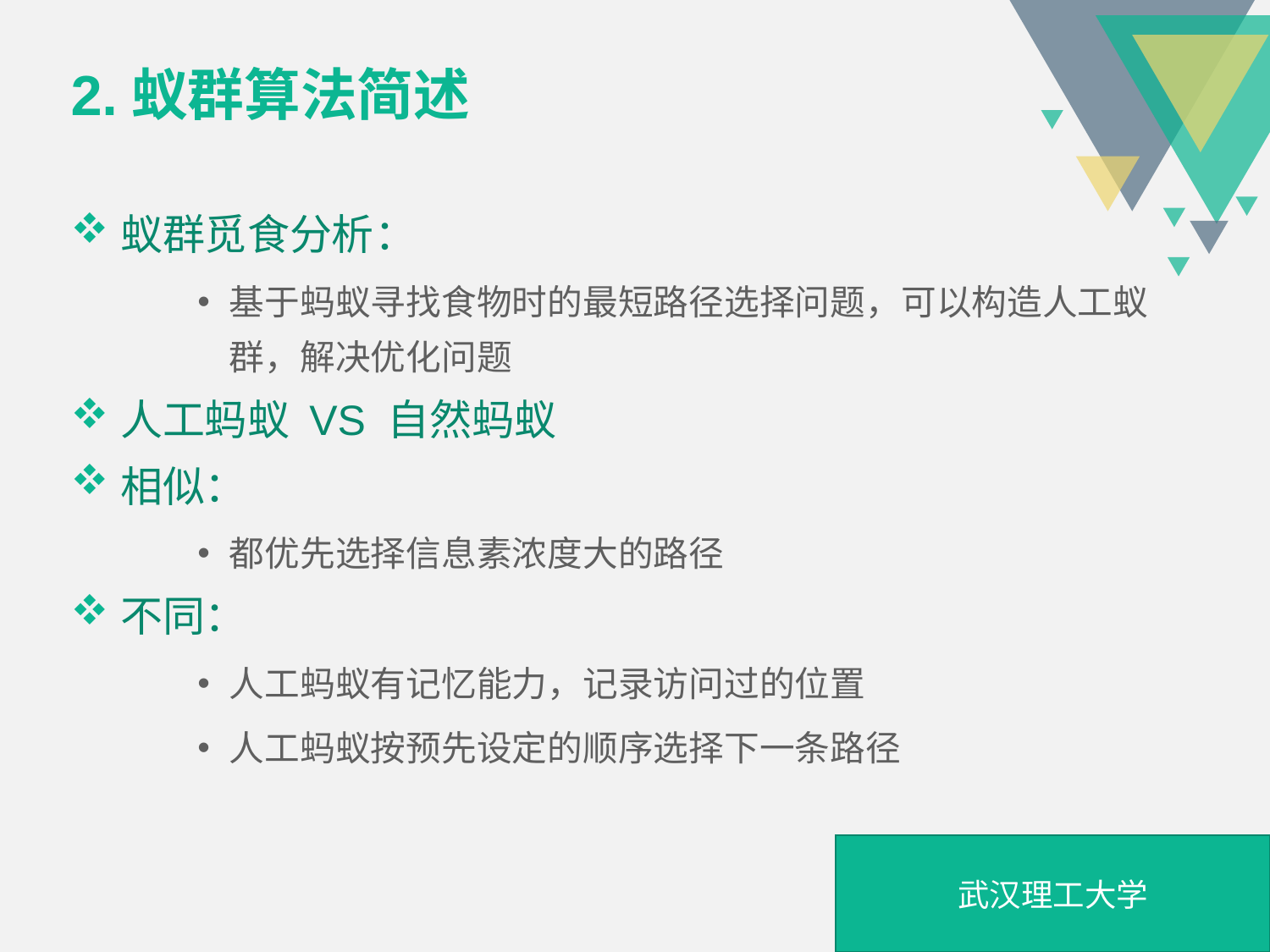

# 2.蚁群算法简述
蚁群觅食分析：
基于蚂蚁寻找食物时的最短路径选择问题，可以构造人工蚁群，解决优化问题
人工蚂蚁 VS 自然蚂蚁
相似：
都优先选择信息素浓度大的路径
不同：
人工蚂蚁有记忆能力，记录访问过的位置
人工蚂蚁按预先设定的顺序选择下一条路径
武汉理工大学